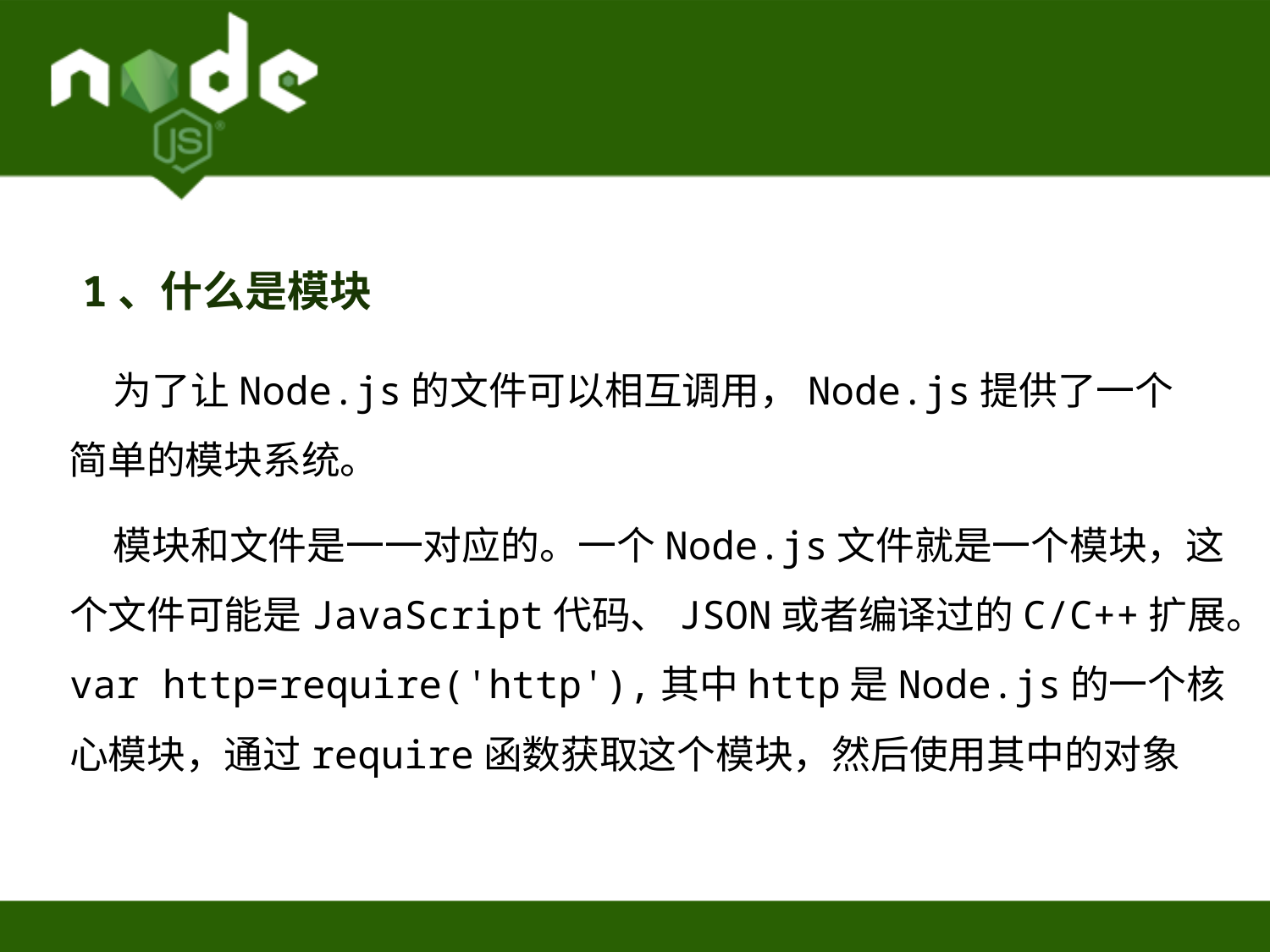

1、什么是模块
    为了让Node.js的文件可以相互调用，Node.js提供了一个简单的模块系统。
    模块和文件是一一对应的。一个Node.js文件就是一个模块，这个文件可能是JavaScript代码、JSON或者编译过的C/C++扩展。
var http=require('http'),其中http是Node.js的一个核心模块，通过require函数获取这个模块，然后使用其中的对象